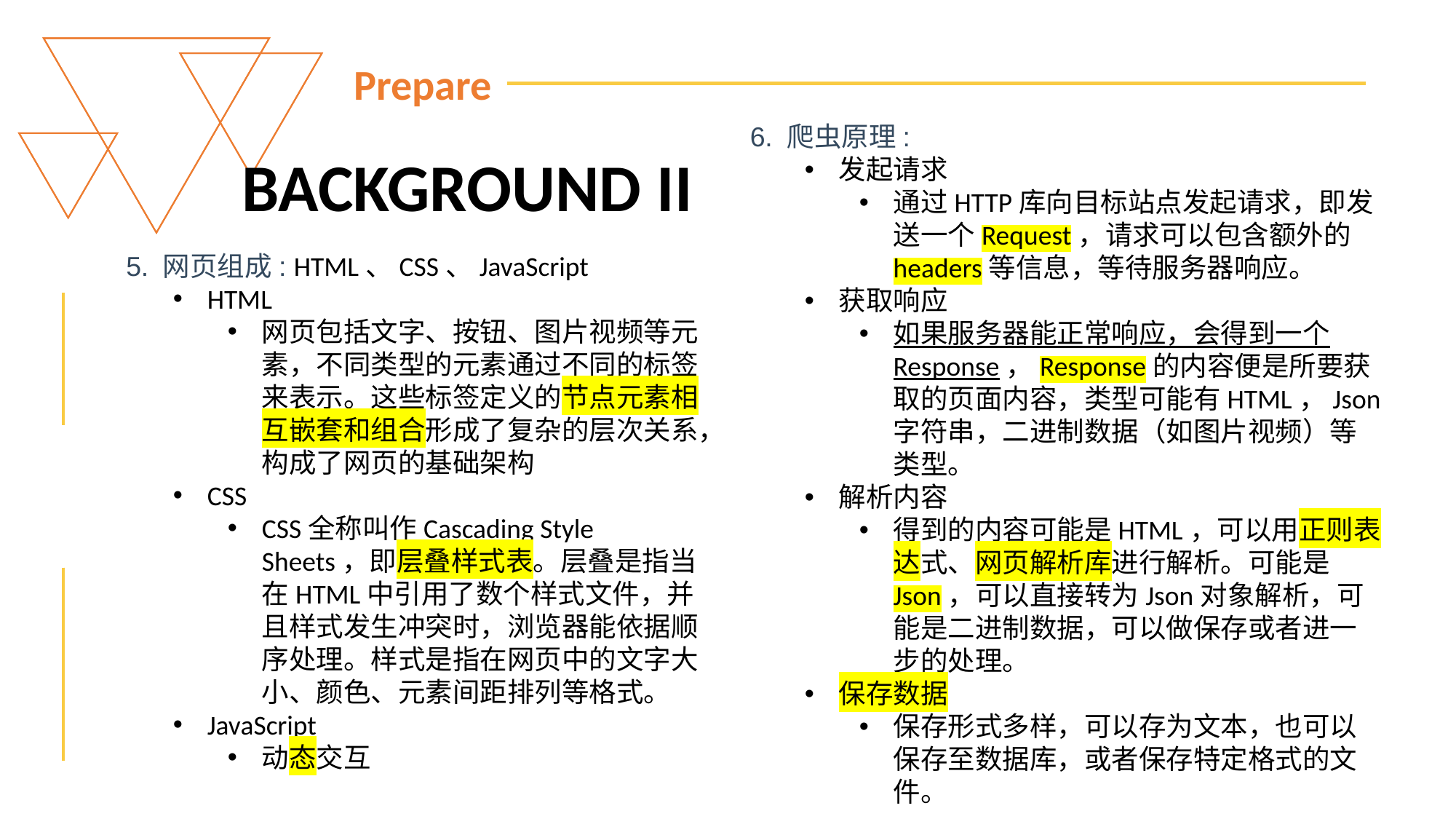

Prepare

6. 爬虫原理:
发起请求
通过HTTP库向目标站点发起请求，即发送一个Request，请求可以包含额外的headers等信息，等待服务器响应。
获取响应
如果服务器能正常响应，会得到一个Response，Response的内容便是所要获取的页面内容，类型可能有HTML，Json字符串，二进制数据（如图片视频）等类型。
解析内容
得到的内容可能是HTML，可以用正则表达式、网页解析库进行解析。可能是Json，可以直接转为Json对象解析，可能是二进制数据，可以做保存或者进一步的处理。
保存数据
保存形式多样，可以存为文本，也可以保存至数据库，或者保存特定格式的文件。

BACKGROUND II
 5. 网页组成: HTML、CSS、JavaScript
HTML
网页包括文字、按钮、图片视频等元素，不同类型的元素通过不同的标签来表示。这些标签定义的节点元素相互嵌套和组合形成了复杂的层次关系，构成了网页的基础架构
CSS
CSS全称叫作Cascading Style Sheets，即层叠样式表。层叠是指当在HTML中引用了数个样式文件，并且样式发生冲突时，浏览器能依据顺序处理。样式是指在网页中的文字大小、颜色、元素间距排列等格式。
JavaScript
动态交互